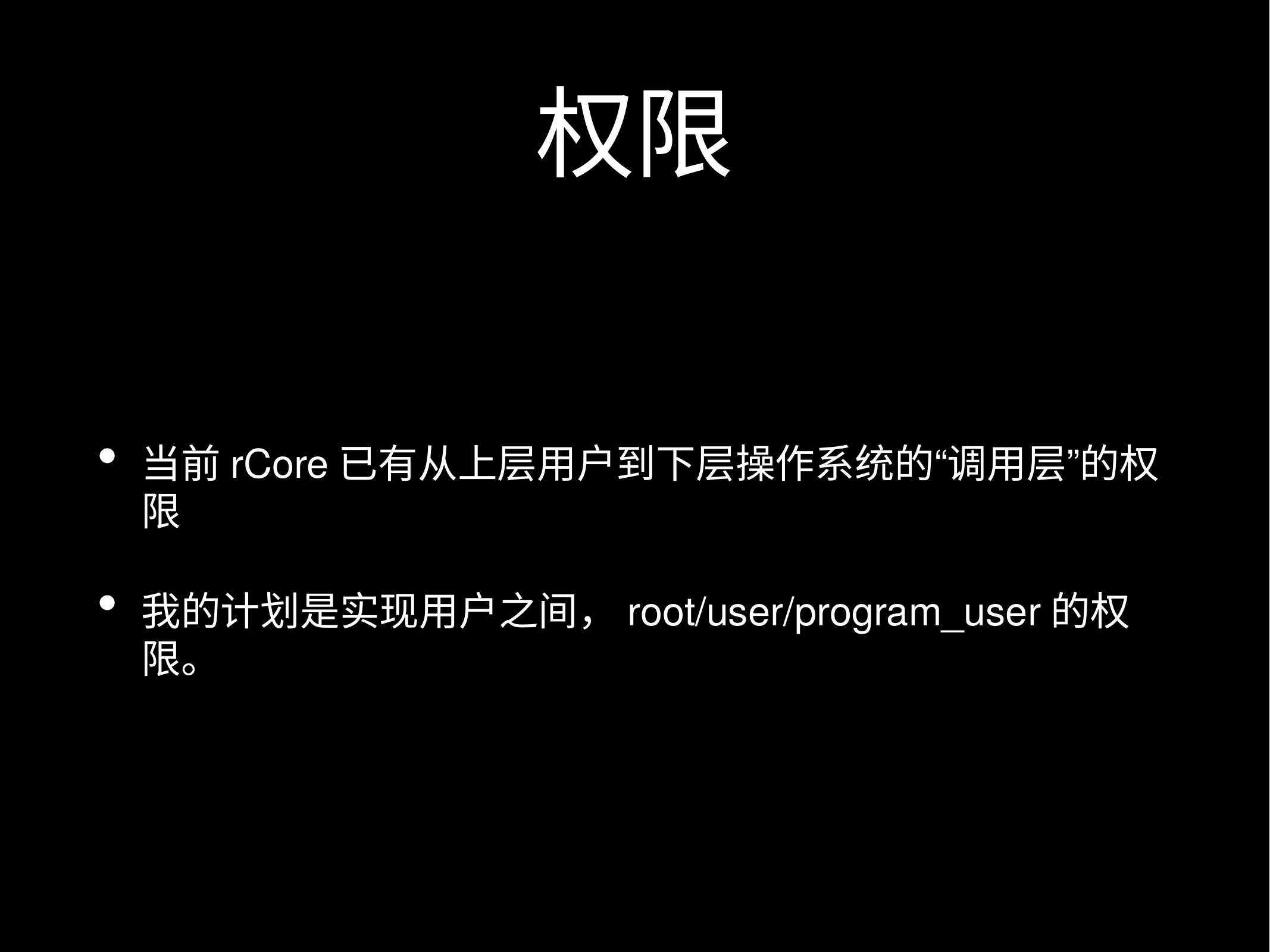

# 权限
当前rCore已有从上层用户到下层操作系统的“调用层”的权限
我的计划是实现用户之间，root/user/program_user的权限。